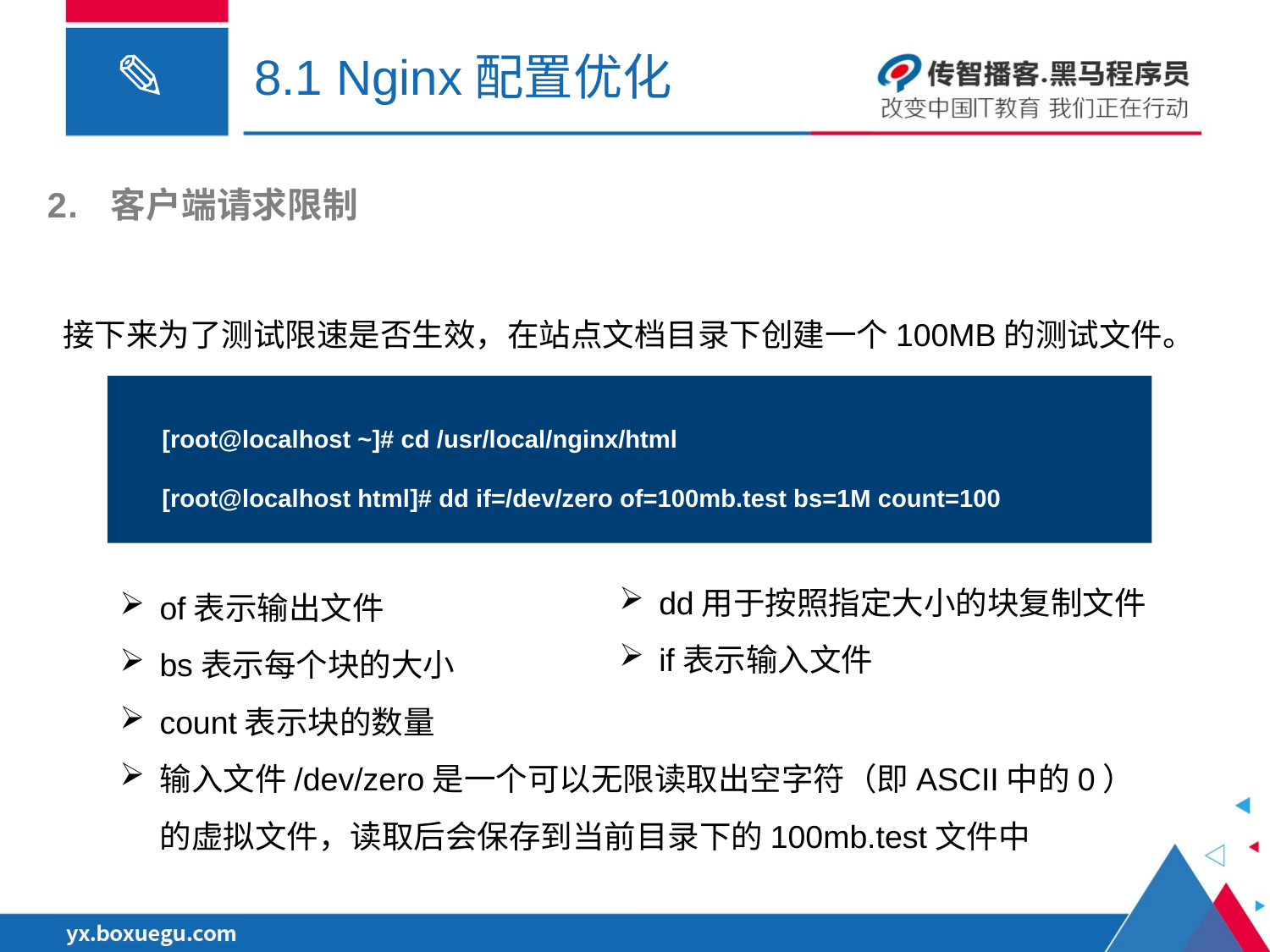

# 8.1 Nginx配置优化
客户端请求限制
接下来为了测试限速是否生效，在站点文档目录下创建一个100MB的测试文件。

[root@localhost ~]# cd /usr/local/nginx/html
[root@localhost html]# dd if=/dev/zero of=100mb.test bs=1M count=100
dd用于按照指定大小的块复制文件
if表示输入文件
of表示输出文件
bs表示每个块的大小
count表示块的数量
输入文件/dev/zero是一个可以无限读取出空字符（即ASCII中的0）的虚拟文件，读取后会保存到当前目录下的100mb.test文件中